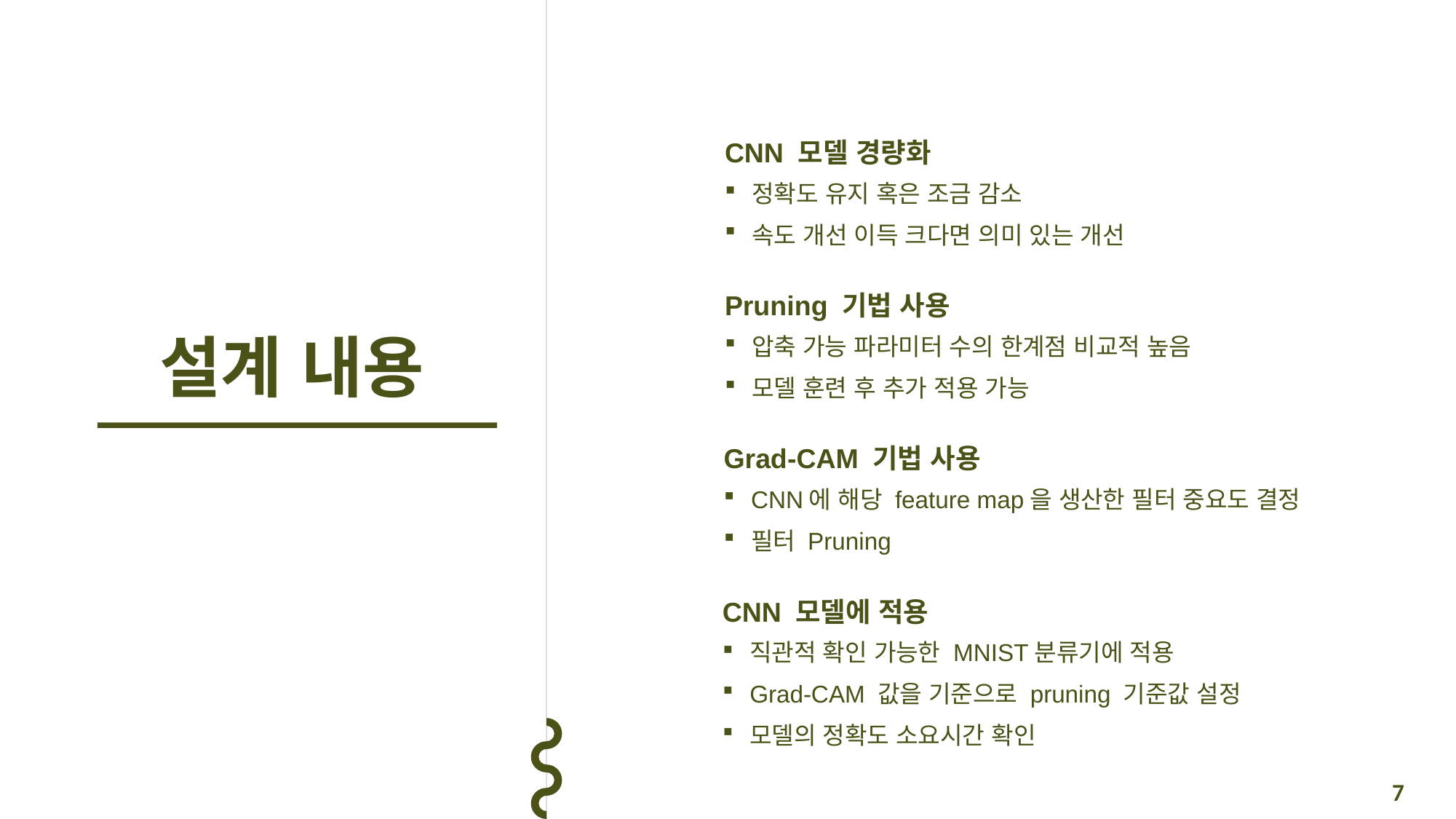

CNN 모델 경량화

정확도 유지 혹은 조금 감소
속도 개선 이득 크다면 의미 있는 개선
Pruning 기법 사용

# 설계 내용
압축 가능 파라미터 수의 한계점 비교적 높음
모델 훈련 후 추가 적용 가능
Grad-CAM 기법 사용

CNN에 해당 feature map을 생산한 필터 중요도 결정
필터 Pruning
CNN 모델에 적용

직관적 확인 가능한 MNIST분류기에 적용
Grad-CAM 값을 기준으로 pruning 기준값 설정
모델의 정확도 소요시간 확인